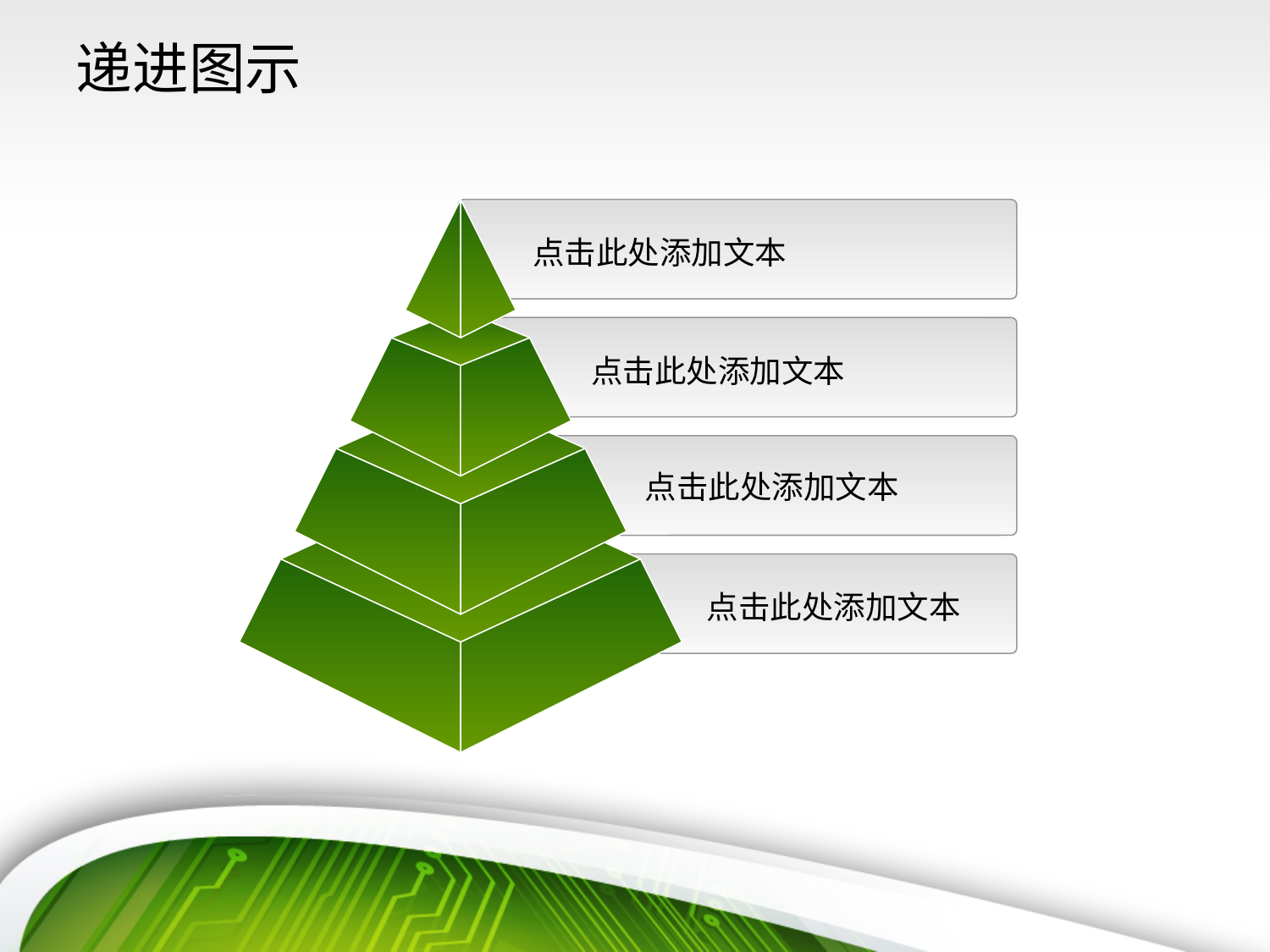

# 递进图示

点击此处添加文本

点击此处添加文本

点击此处添加文本

点击此处添加文本